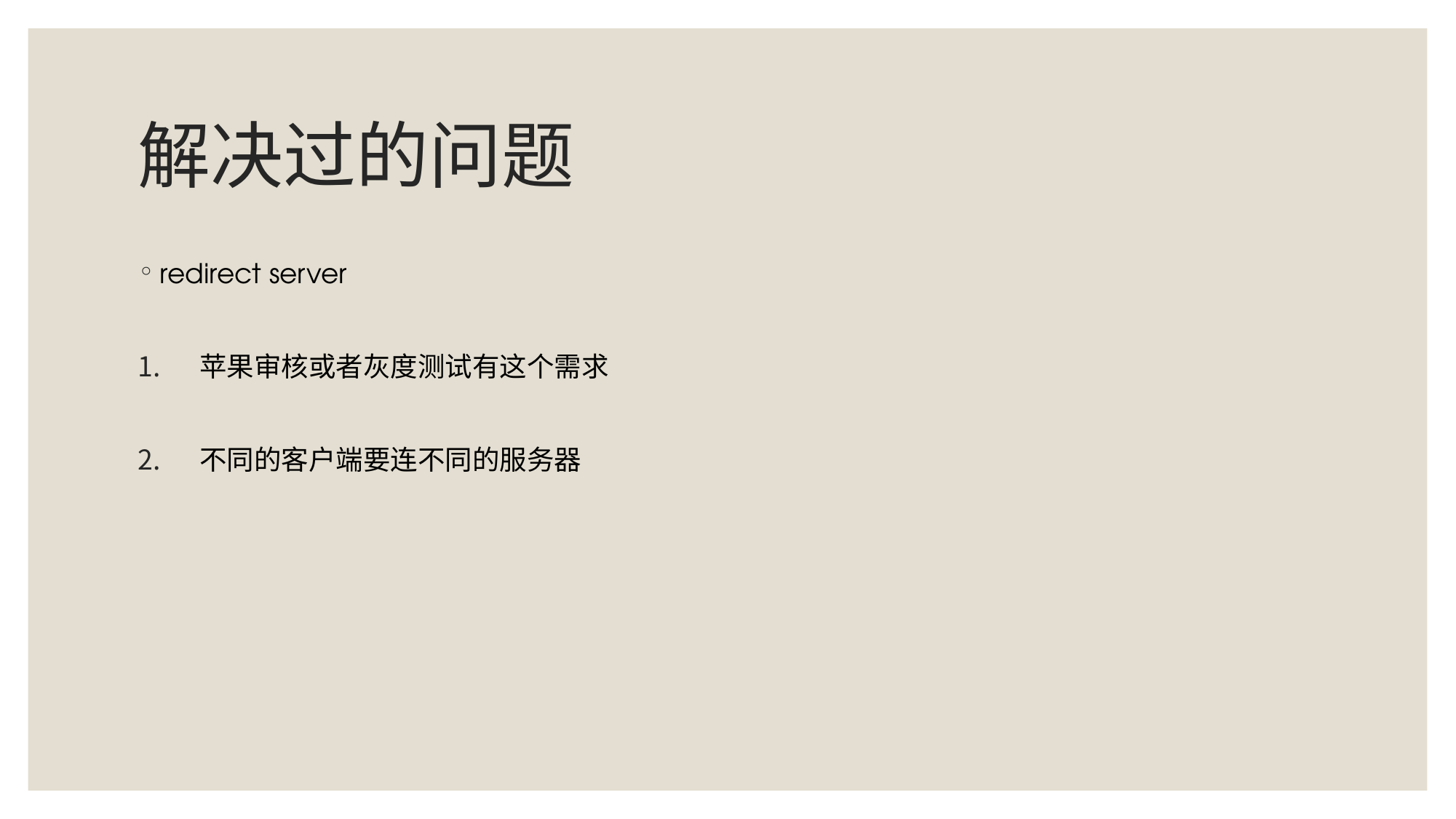

# 解决过的问题
redirect server

苹果审核或者灰度测试有这个需求

不同的客户端要连不同的服务器